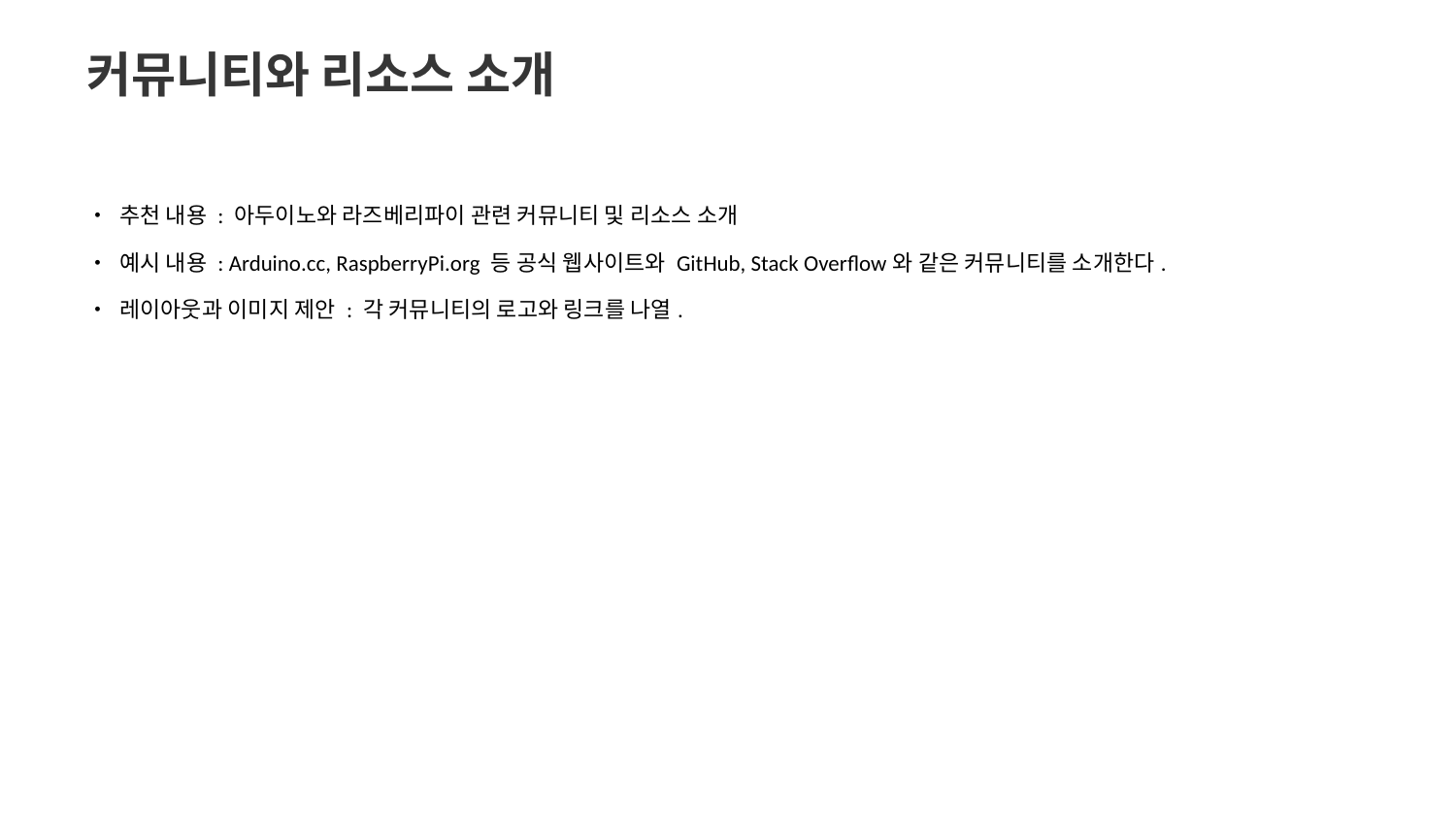

커뮤니티와 리소스 소개
• 추천 내용 : 아두이노와 라즈베리파이 관련 커뮤니티 및 리소스 소개
• 예시 내용 : Arduino.cc, RaspberryPi.org 등 공식 웹사이트와 GitHub, Stack Overflow와 같은 커뮤니티를 소개한다.
• 레이아웃과 이미지 제안 : 각 커뮤니티의 로고와 링크를 나열.